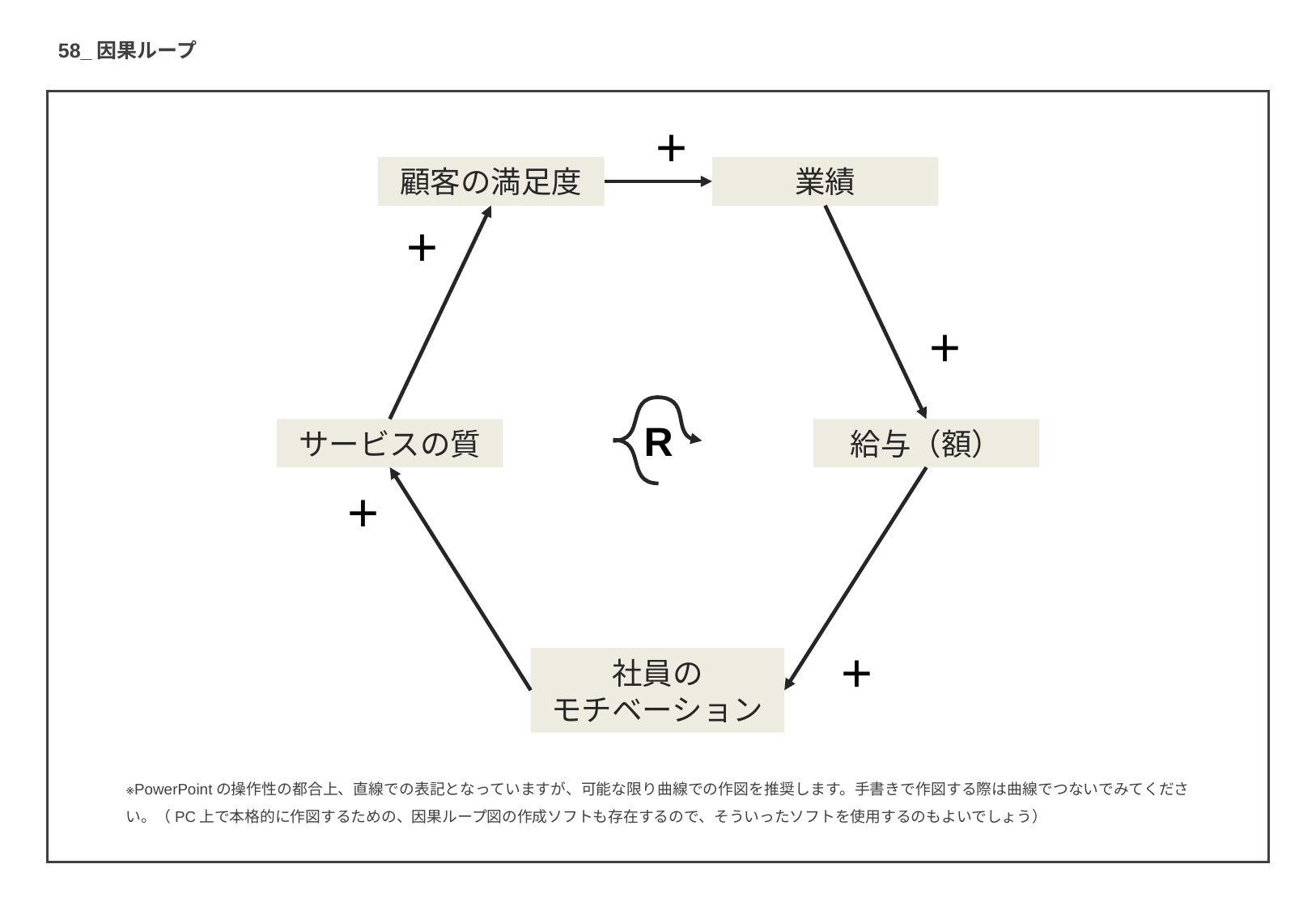

58_因果ループ

+
顧客の満足度
業績
+
+
R
サービスの質
給与（額）
+
+
社員の
モチベーション
※PowerPointの操作性の都合上、直線での表記となっていますが、可能な限り曲線での作図を推奨します。手書きで作図する際は曲線でつないでみてください。（PC上で本格的に作図するための、因果ループ図の作成ソフトも存在するので、そういったソフトを使用するのもよいでしょう）